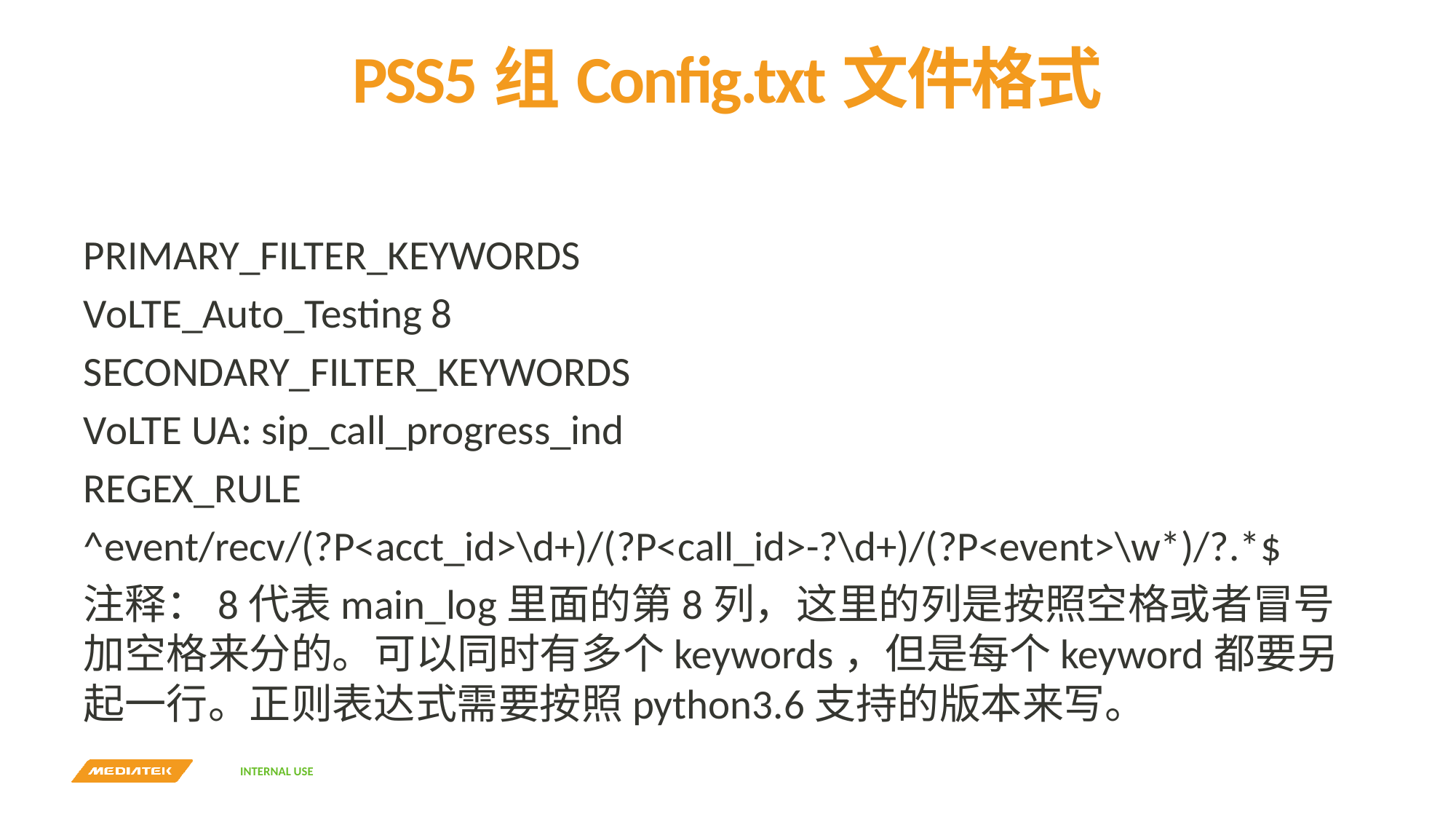

# PSS5组Config.txt文件格式
PRIMARY_FILTER_KEYWORDS
VoLTE_Auto_Testing 8
SECONDARY_FILTER_KEYWORDS
VoLTE UA: sip_call_progress_ind
REGEX_RULE
^event/recv/(?P<acct_id>\d+)/(?P<call_id>-?\d+)/(?P<event>\w*)/?.*$
注释：8代表main_log里面的第8列，这里的列是按照空格或者冒号加空格来分的。可以同时有多个keywords，但是每个keyword都要另起一行。正则表达式需要按照python3.6支持的版本来写。